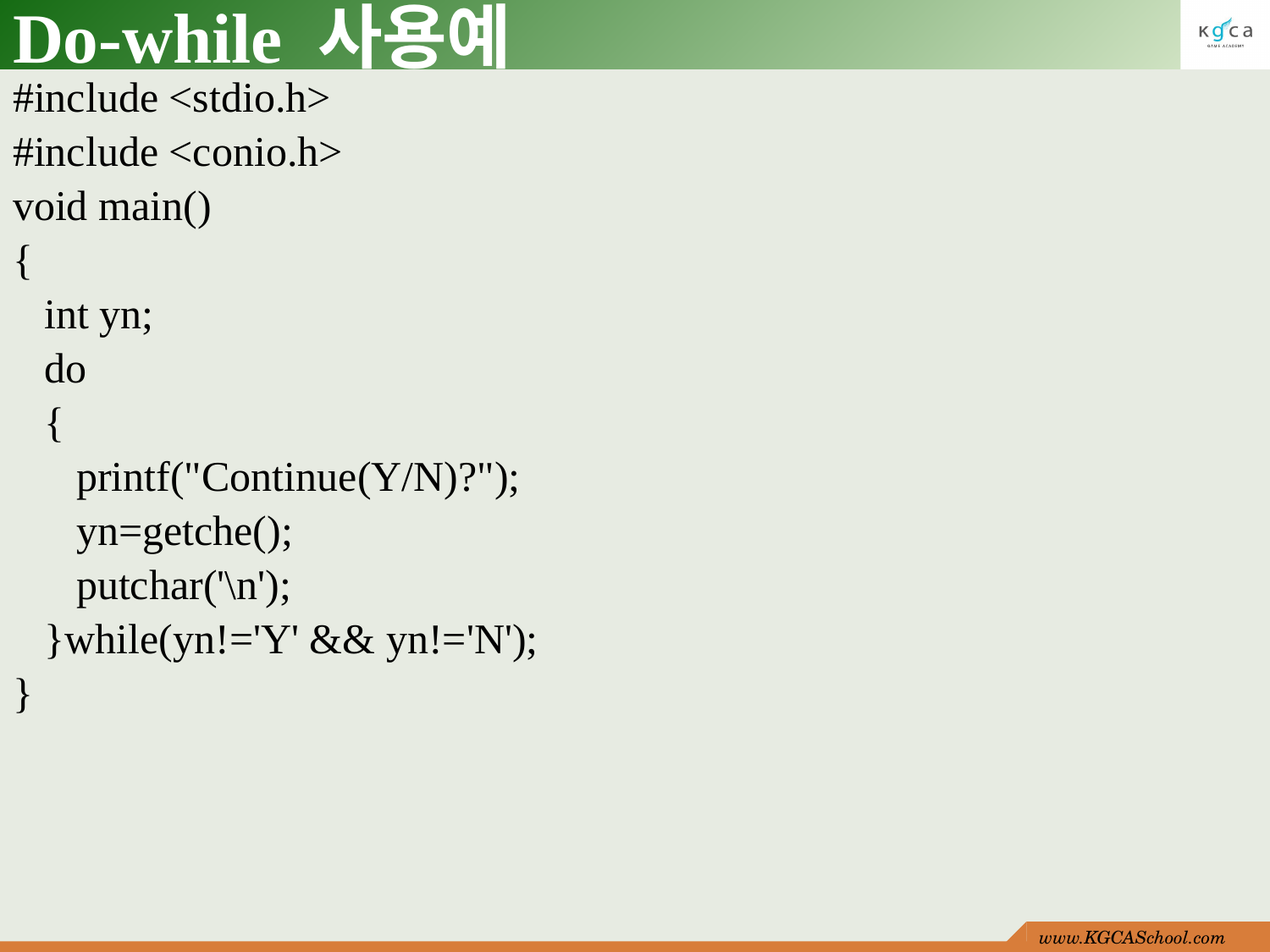

# Do-while 사용예
#include <stdio.h>
#include <conio.h>
void main()
{
   int yn;
   do
   {
      printf("Continue(Y/N)?");
      yn=getche();
      putchar('\n');
   }while(yn!='Y' && yn!='N');
}